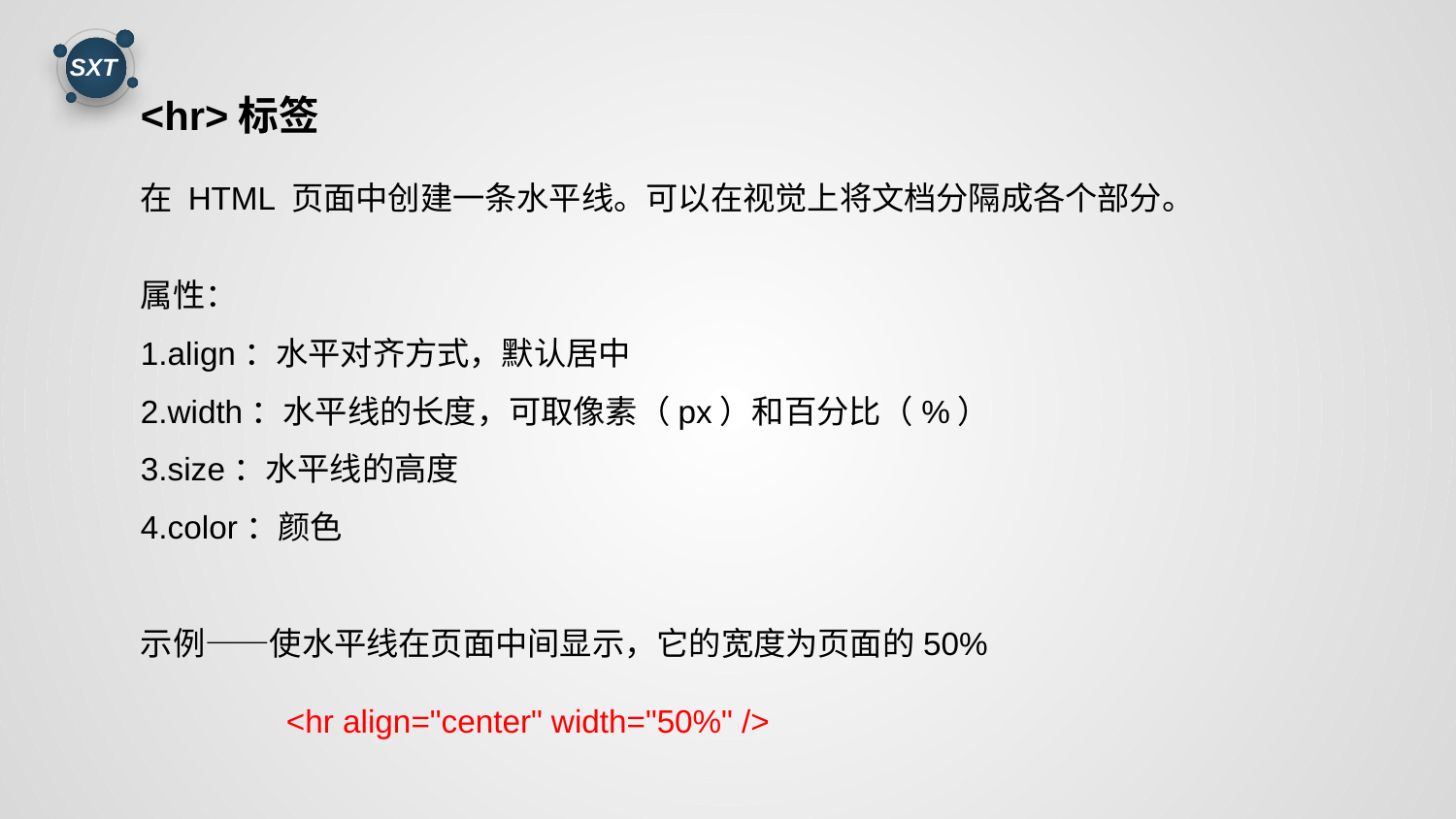

<hr>标签

在 HTML 页面中创建一条水平线。可以在视觉上将文档分隔成各个部分。

属性：
1.align：水平对齐方式，默认居中
2.width：水平线的长度，可取像素（px）和百分比（%）
3.size：水平线的高度
4.color：颜色

示例——使水平线在页面中间显示，它的宽度为页面的50%

	<hr align="center" width="50%" />